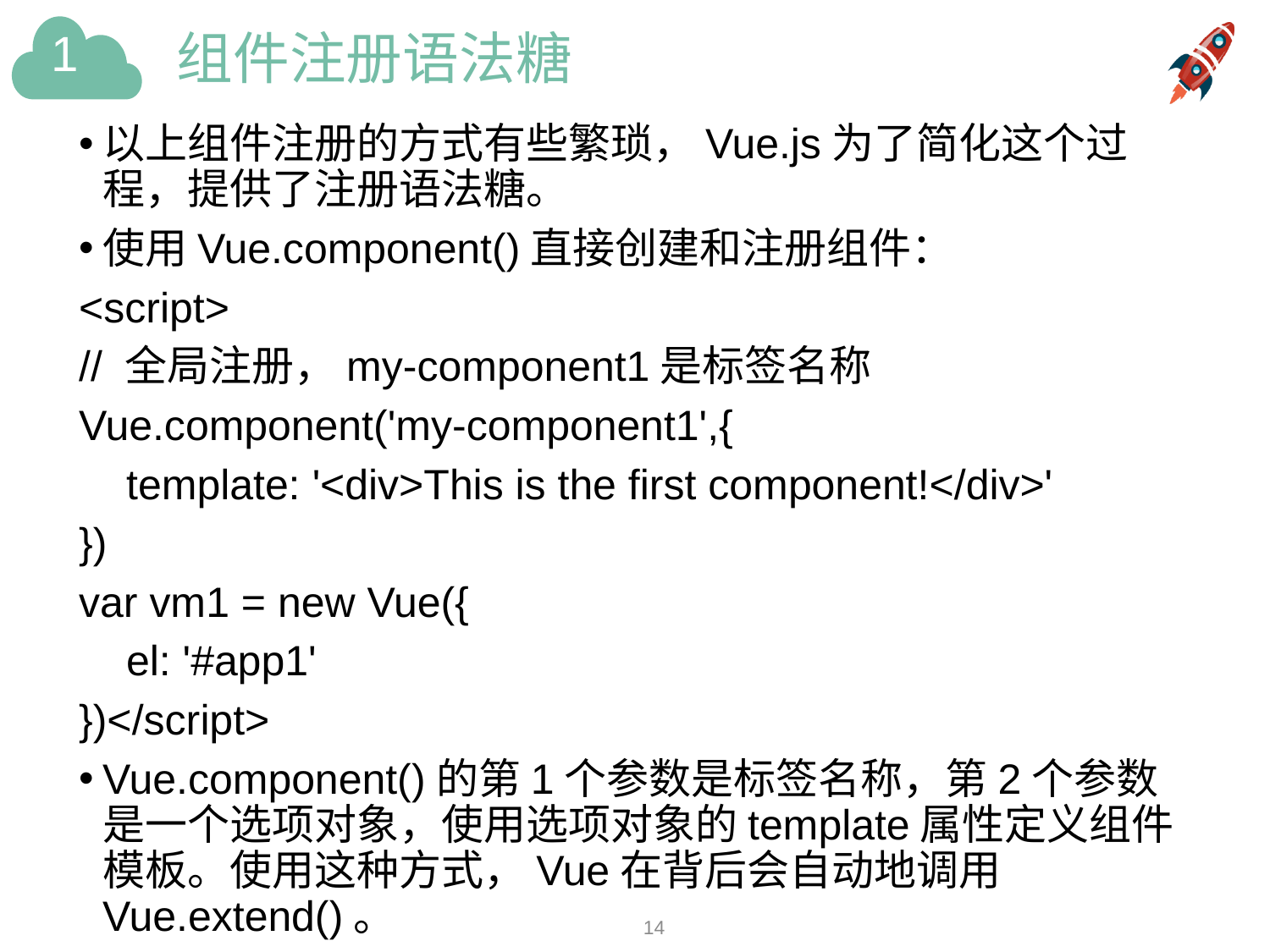

# 组件注册语法糖
以上组件注册的方式有些繁琐，Vue.js为了简化这个过程，提供了注册语法糖。
使用Vue.component()直接创建和注册组件：
<script>
// 全局注册，my-component1是标签名称
Vue.component('my-component1',{
    template: '<div>This is the first component!</div>'
})
var vm1 = new Vue({
    el: '#app1'
})</script>
Vue.component()的第1个参数是标签名称，第2个参数是一个选项对象，使用选项对象的template属性定义组件模板。使用这种方式，Vue在背后会自动地调用Vue.extend()。
14